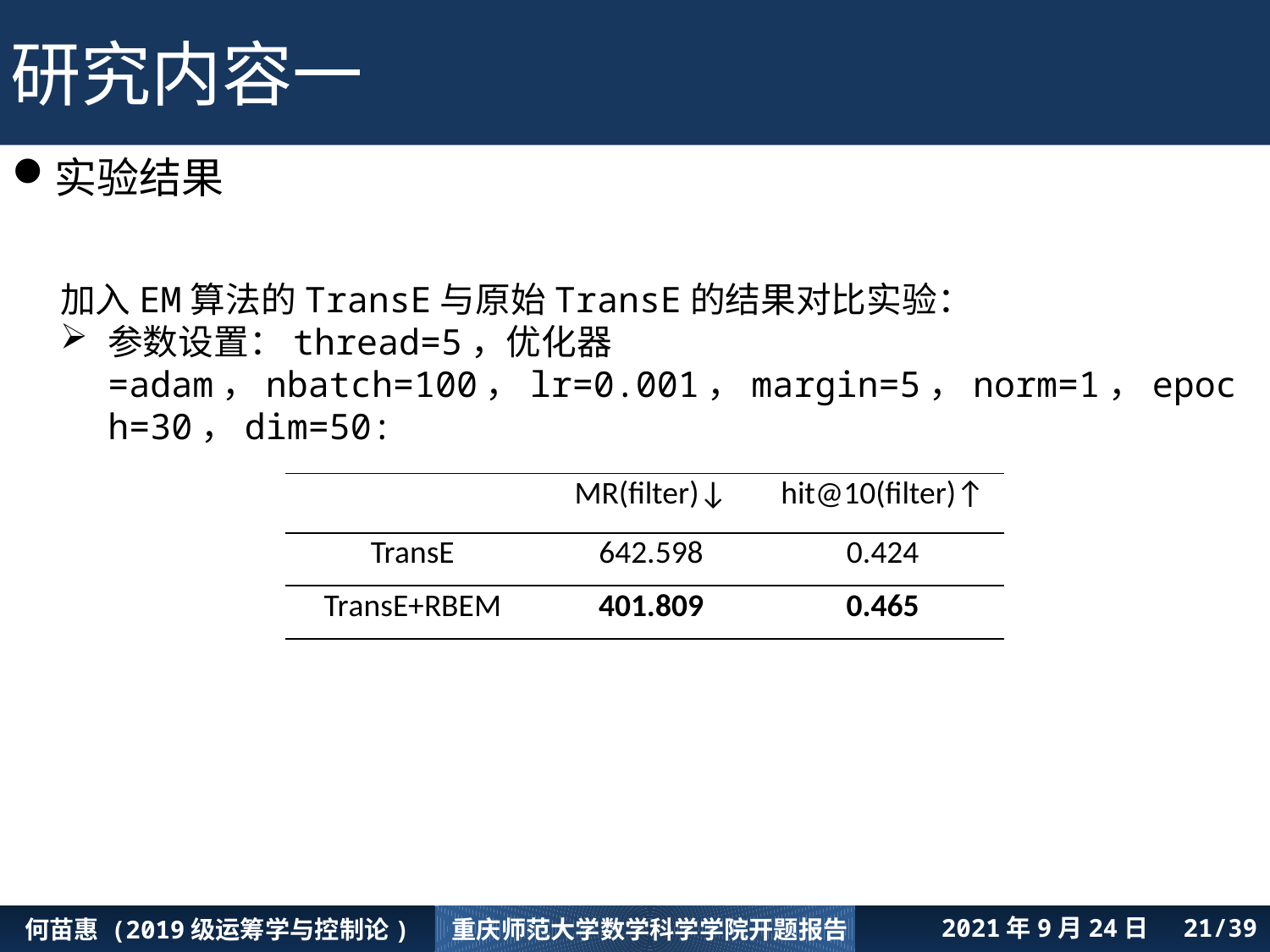

研究内容一
实验结果
加入EM算法的TransE与原始TransE的结果对比实验：
参数设置：thread=5，优化器=adam，nbatch=100，lr=0.001，margin=5，norm=1，epoch=30，dim=50:
|  | MR(filter)↓ | hit@10(filter)↑ |
| --- | --- | --- |
| TransE | 642.598 | 0.424 |
| TransE+RBEM | 401.809 | 0.465 |
何苗惠 (2019级运筹学与控制论)
重庆师范大学数学科学学院开题报告
2021年9月24日     21/39